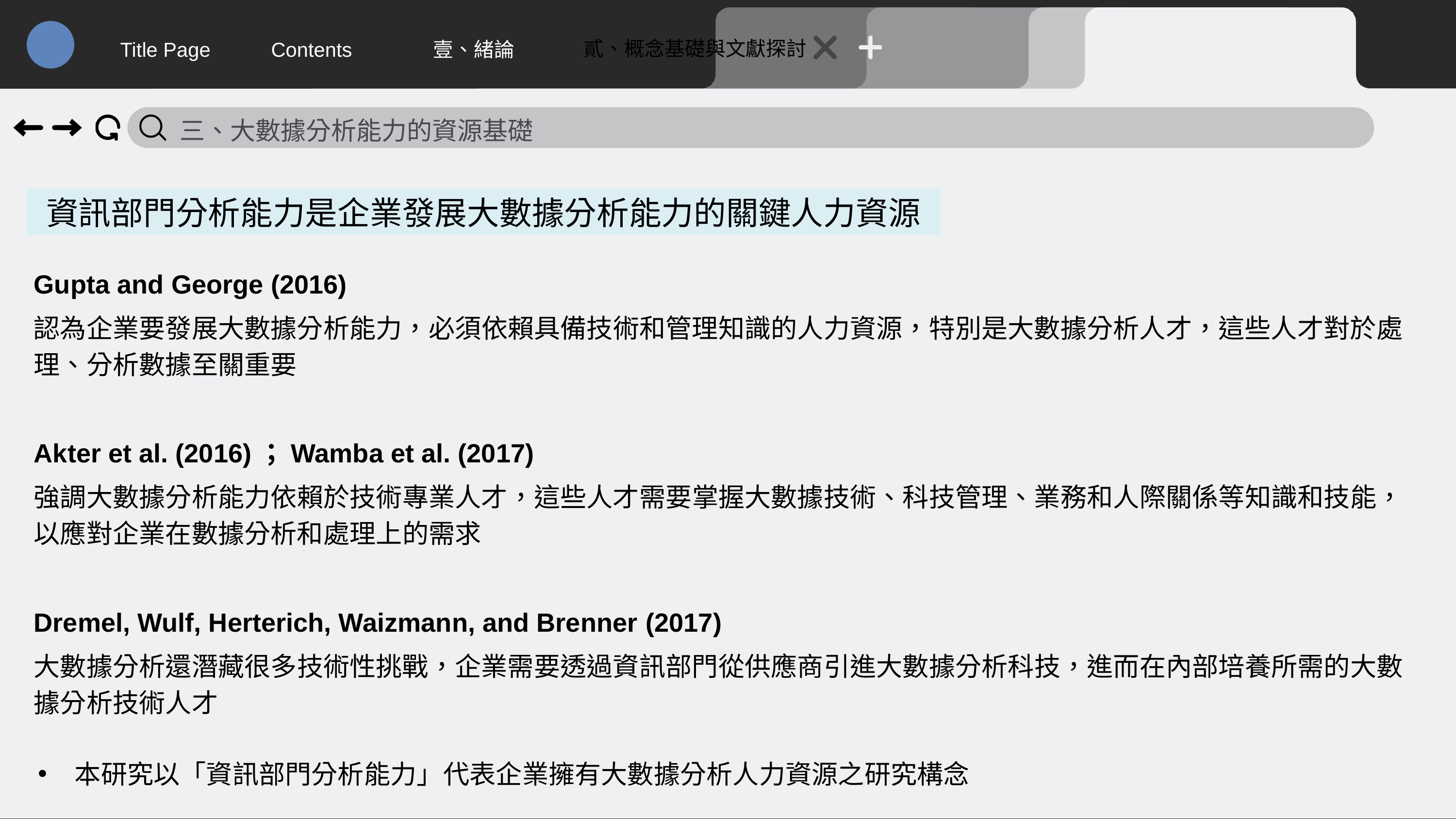

貳、概念基礎與文獻探討
Title Page
Contents
壹、緒論

三、大數據分析能力的資源基礎

資訊部門分析能力是企業發展大數據分析能力的關鍵人力資源
Gupta and George (2016)
認為企業要發展大數據分析能力，必須依賴具備技術和管理知識的人力資源，特別是大數據分析人才，這些人才對於處理、分析數據至關重要

Akter et al. (2016)；Wamba et al. (2017)
強調大數據分析能力依賴於技術專業人才，這些人才需要掌握大數據技術、科技管理、業務和人際關係等知識和技能，以應對企業在數據分析和處理上的需求

Dremel, Wulf, Herterich, Waizmann, and Brenner (2017)
大數據分析還潛藏很多技術性挑戰，企業需要透過資訊部門從供應商引進大數據分析科技，進而在內部培養所需的大數據分析技術人才
本研究以「資訊部門分析能力」代表企業擁有大數據分析人力資源之研究構念